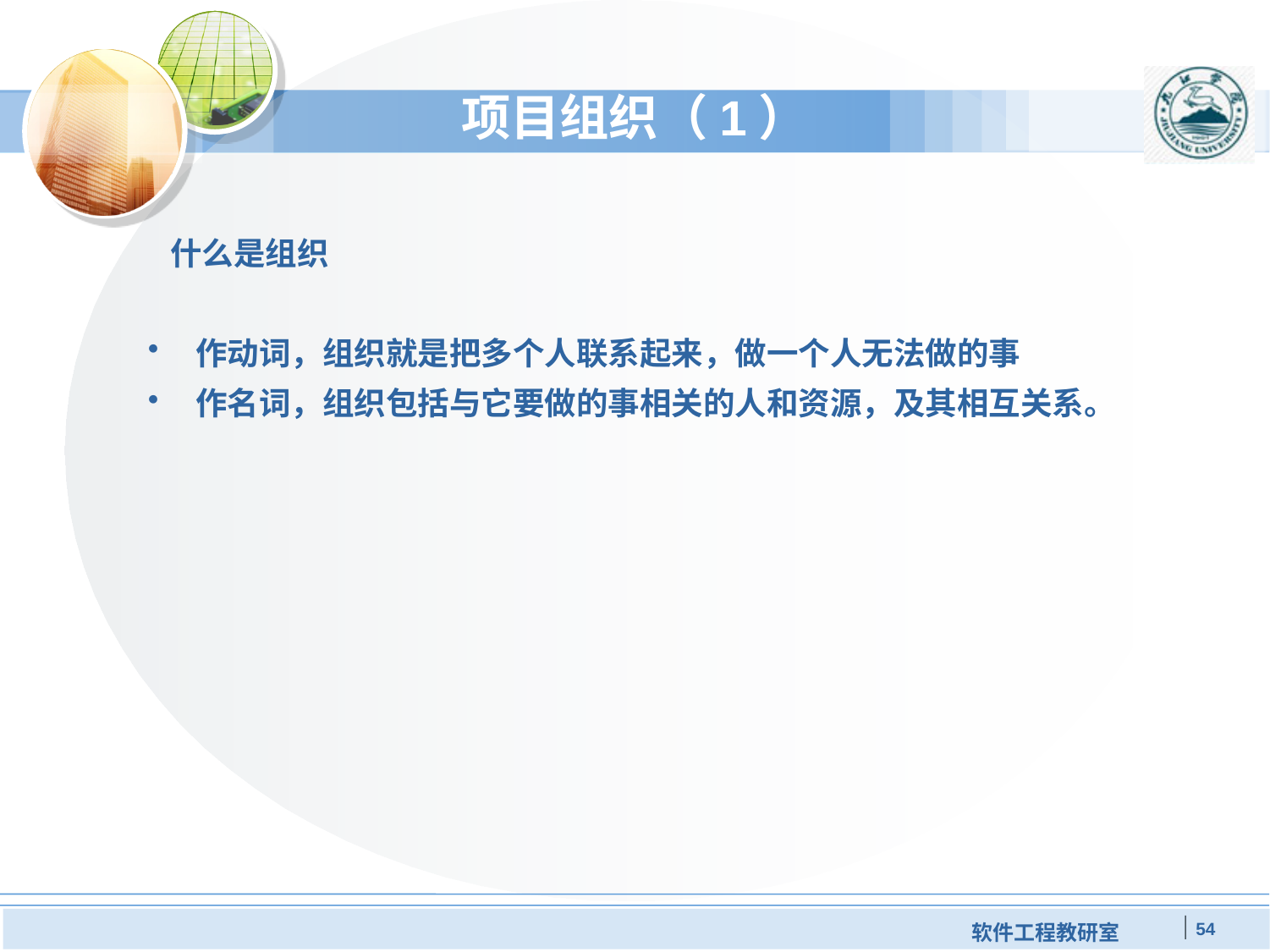

项目组织（1）
  什么是组织

作动词，组织就是把多个人联系起来，做一个人无法做的事
作名词，组织包括与它要做的事相关的人和资源，及其相互关系。